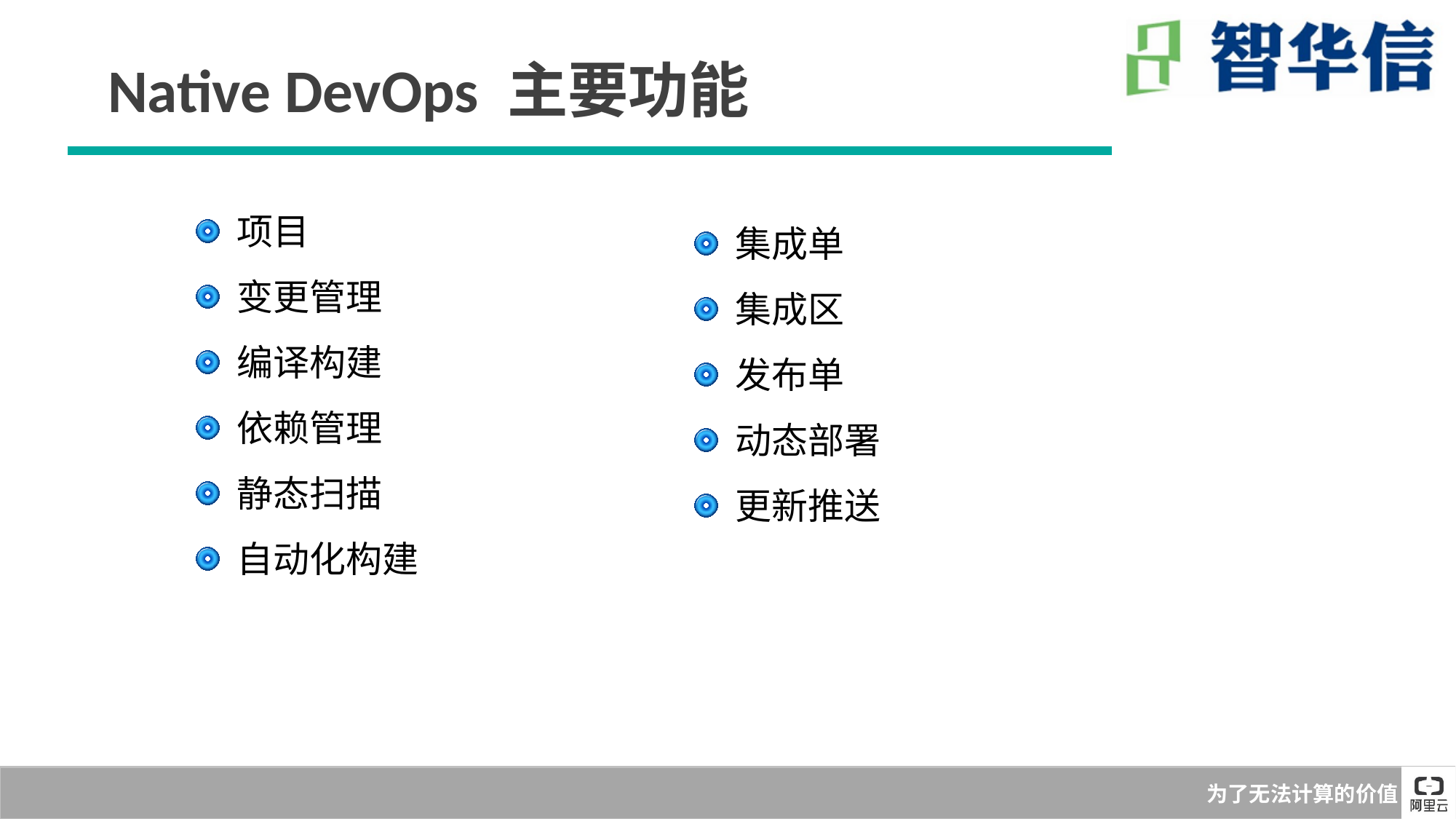

Native DevOps 主要功能
 项目
 变更管理
 编译构建
 依赖管理
 静态扫描
 自动化构建
 集成单
 集成区
 发布单
 动态部署
 更新推送